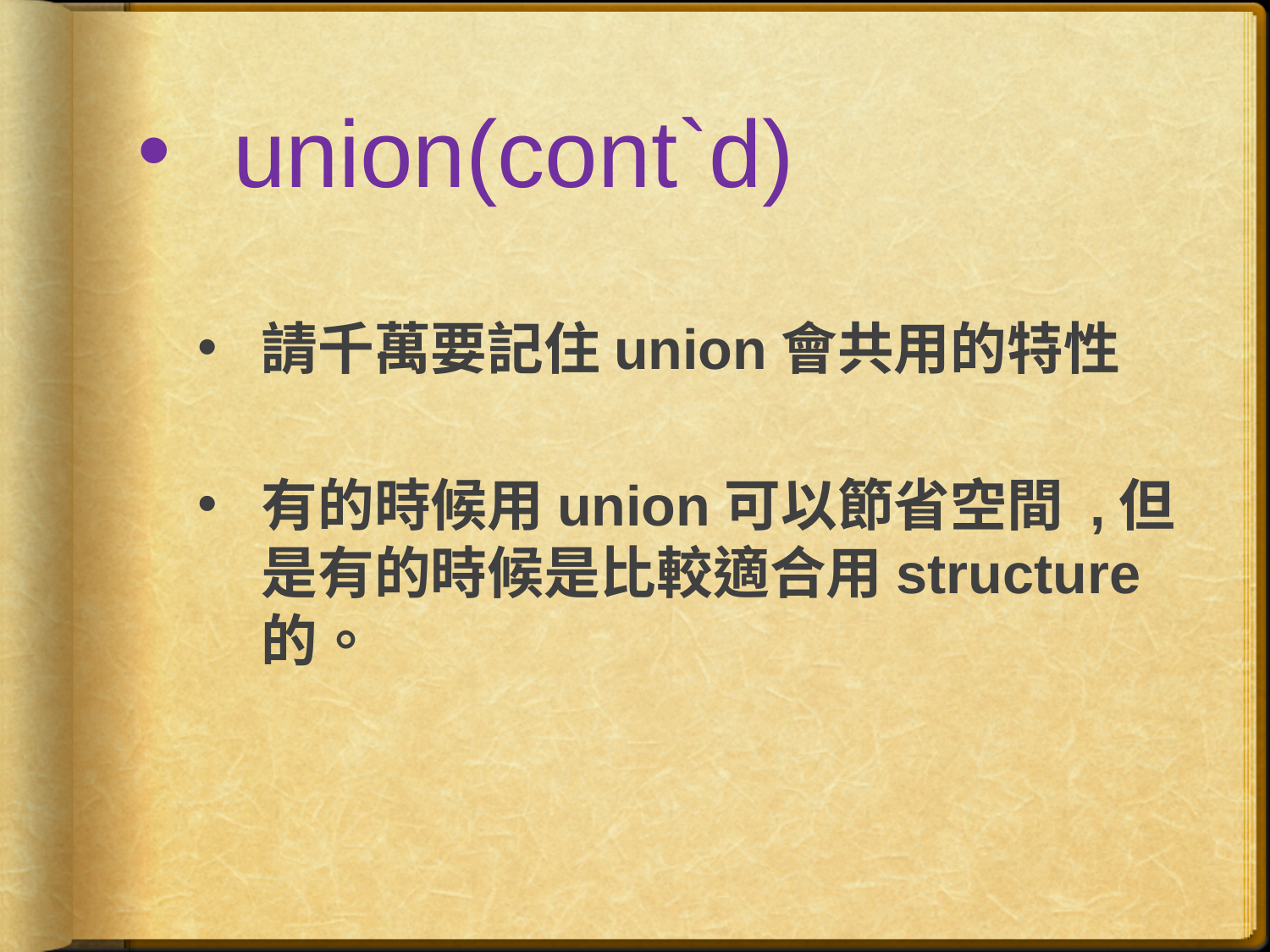

# union(cont`d)
請千萬要記住union會共用的特性

有的時候用union可以節省空間 ,但是有的時候是比較適合用structure的。